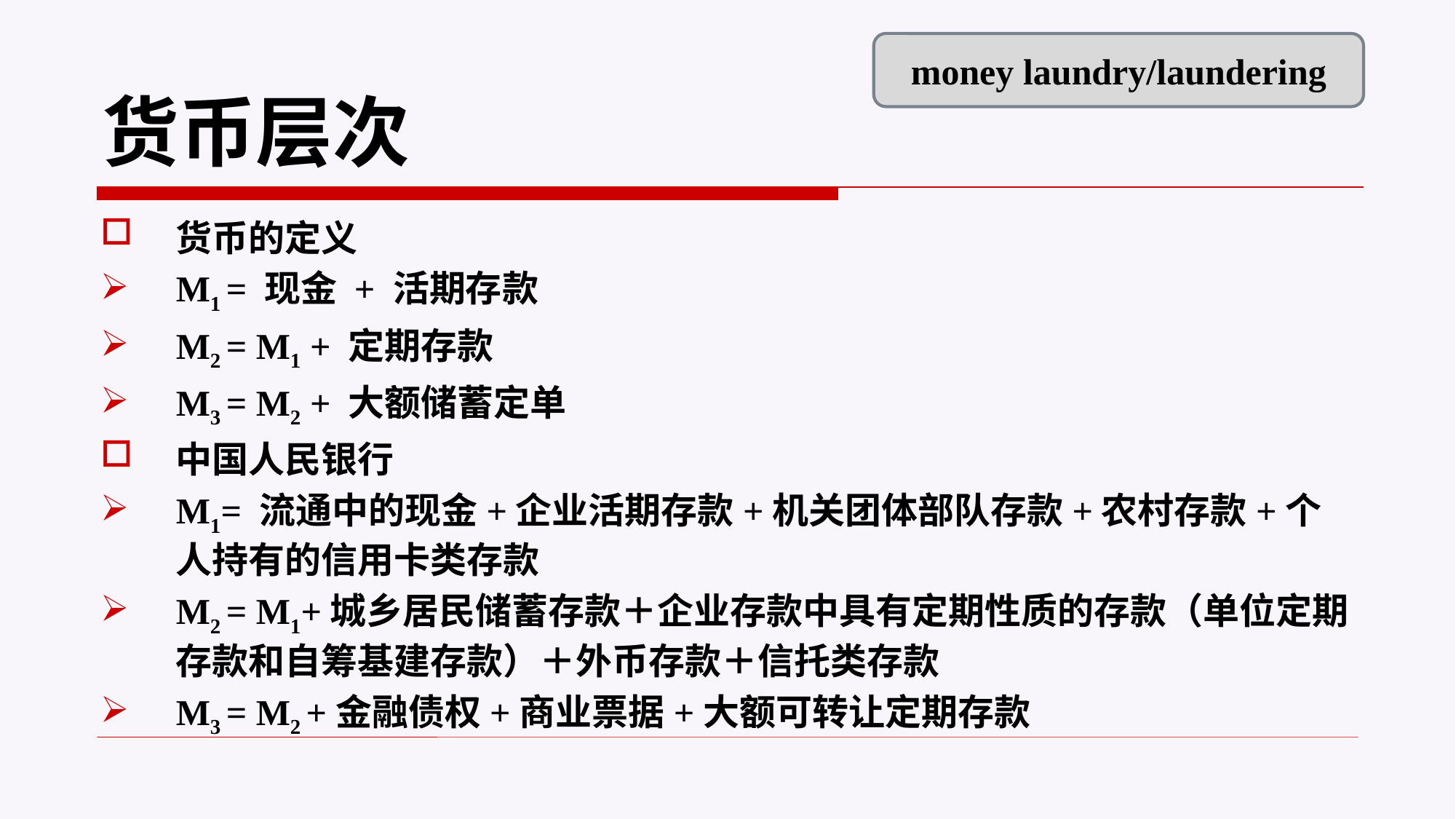

money laundry/laundering
# 货币层次
货币的定义
M1 = 现金 + 活期存款
M2 = M1 + 定期存款
M3 = M2 + 大额储蓄定单
中国人民银行
M1= 流通中的现金+企业活期存款+机关团体部队存款+农村存款+个人持有的信用卡类存款
M2 = M1+城乡居民储蓄存款＋企业存款中具有定期性质的存款（单位定期存款和自筹基建存款）＋外币存款＋信托类存款
M3 = M2 +金融债权+商业票据+大额可转让定期存款